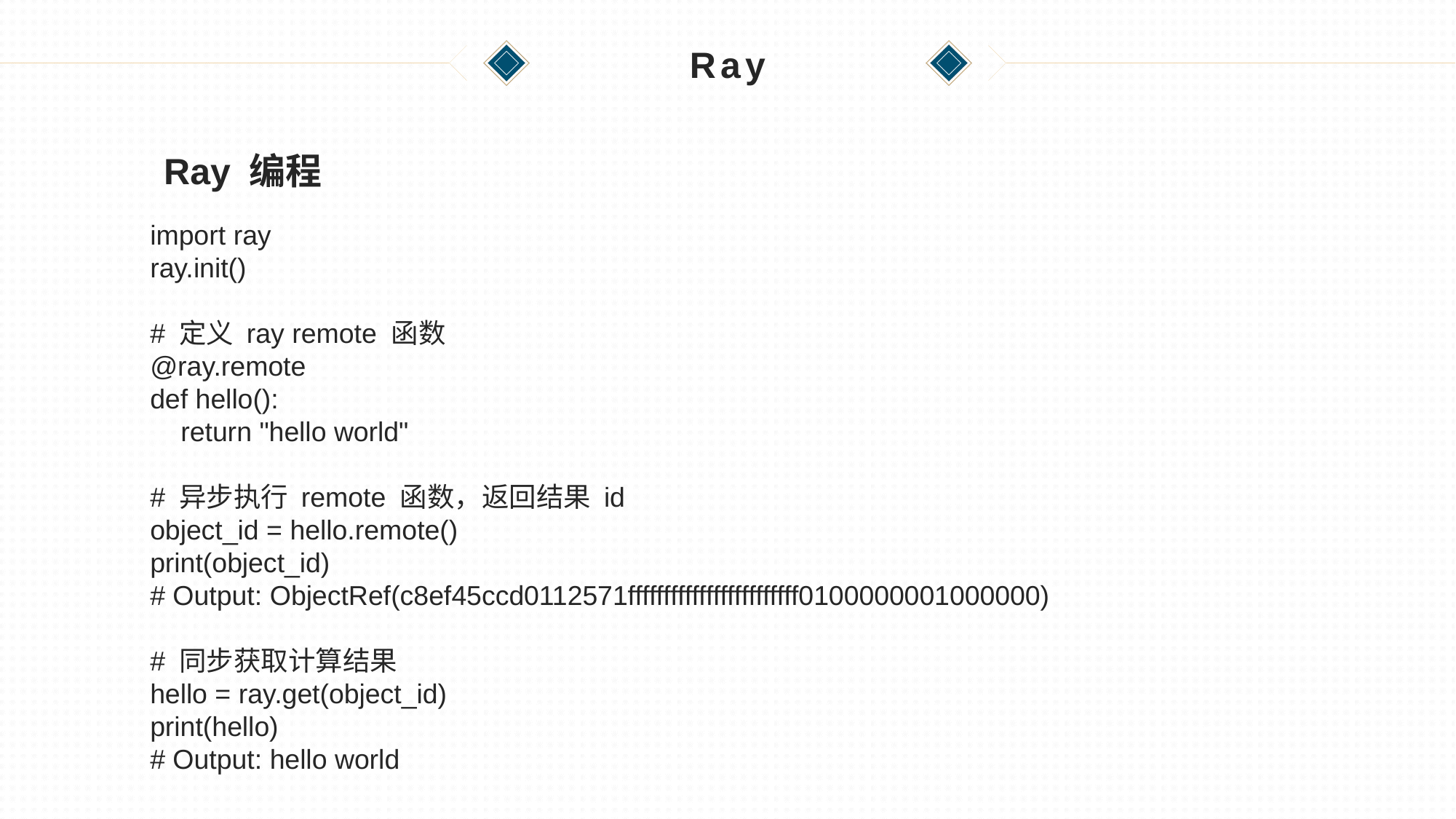

# Ray
Ray 编程
import ray
ray.init()

# 定义 ray remote 函数
@ray.remote
def hello():
    return "hello world"

# 异步执行 remote 函数，返回结果 id
object_id = hello.remote()
print(object_id)
# Output: ObjectRef(c8ef45ccd0112571ffffffffffffffffffffffff0100000001000000)

# 同步获取计算结果
hello = ray.get(object_id)
print(hello)
# Output: hello world